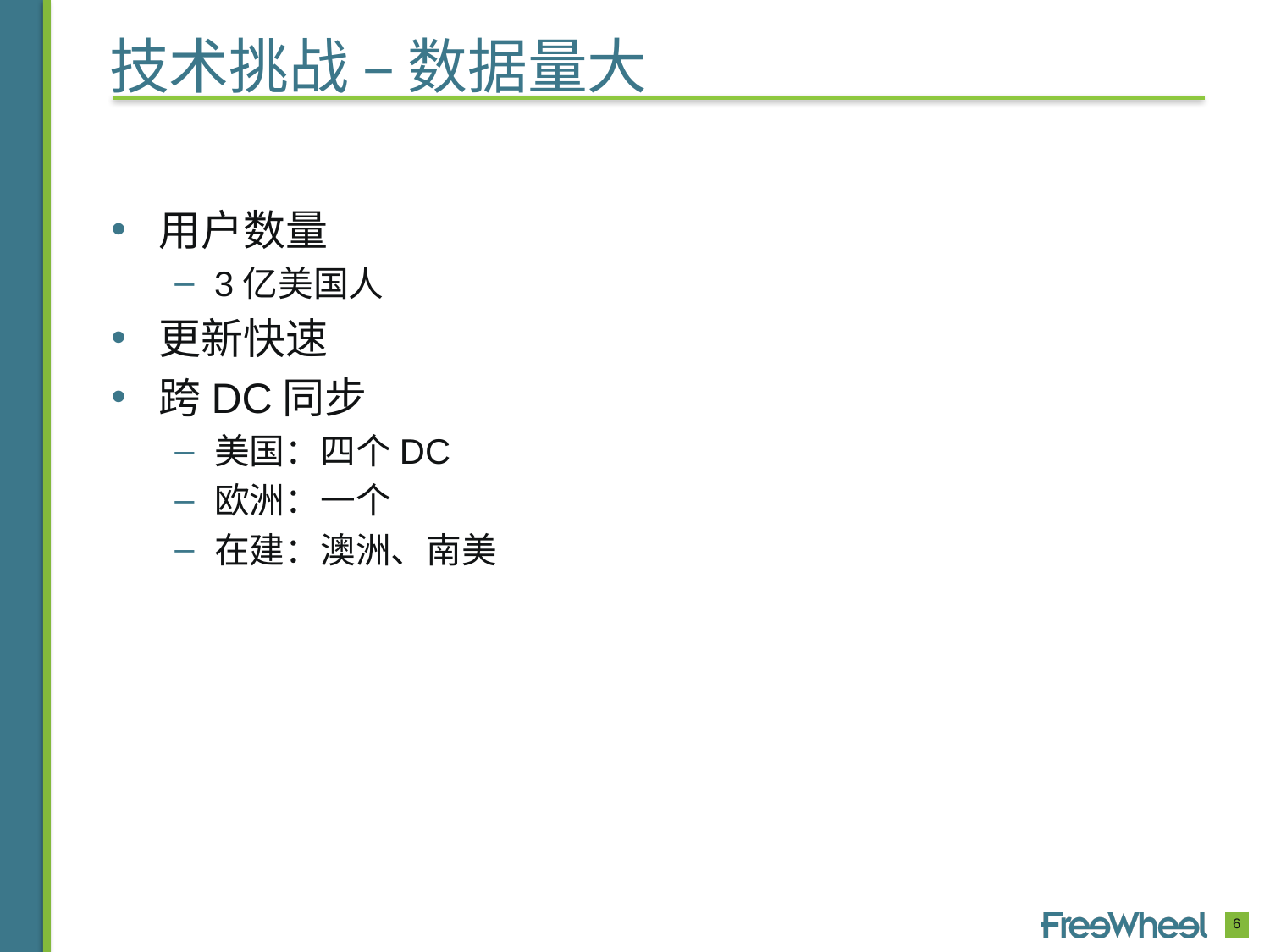

# 技术挑战 – 数据量大

用户数量
3亿美国人
更新快速
跨DC同步
美国：四个DC
欧洲：一个
在建：澳洲、南美
6